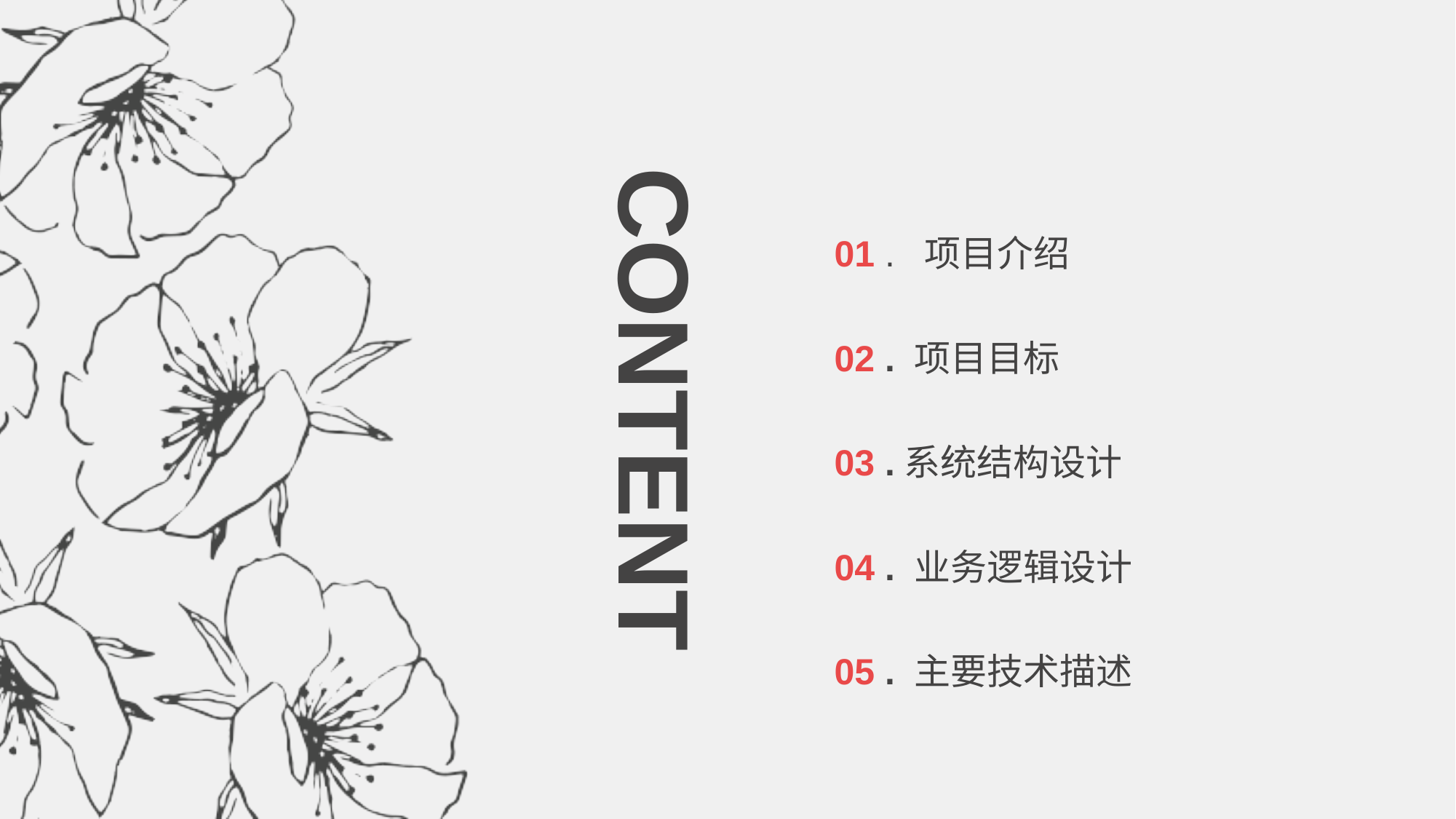

CONTENT
01 .  项目介绍
02 . 项目目标
03 .系统结构设计

04 . 业务逻辑设计
05 . 主要技术描述